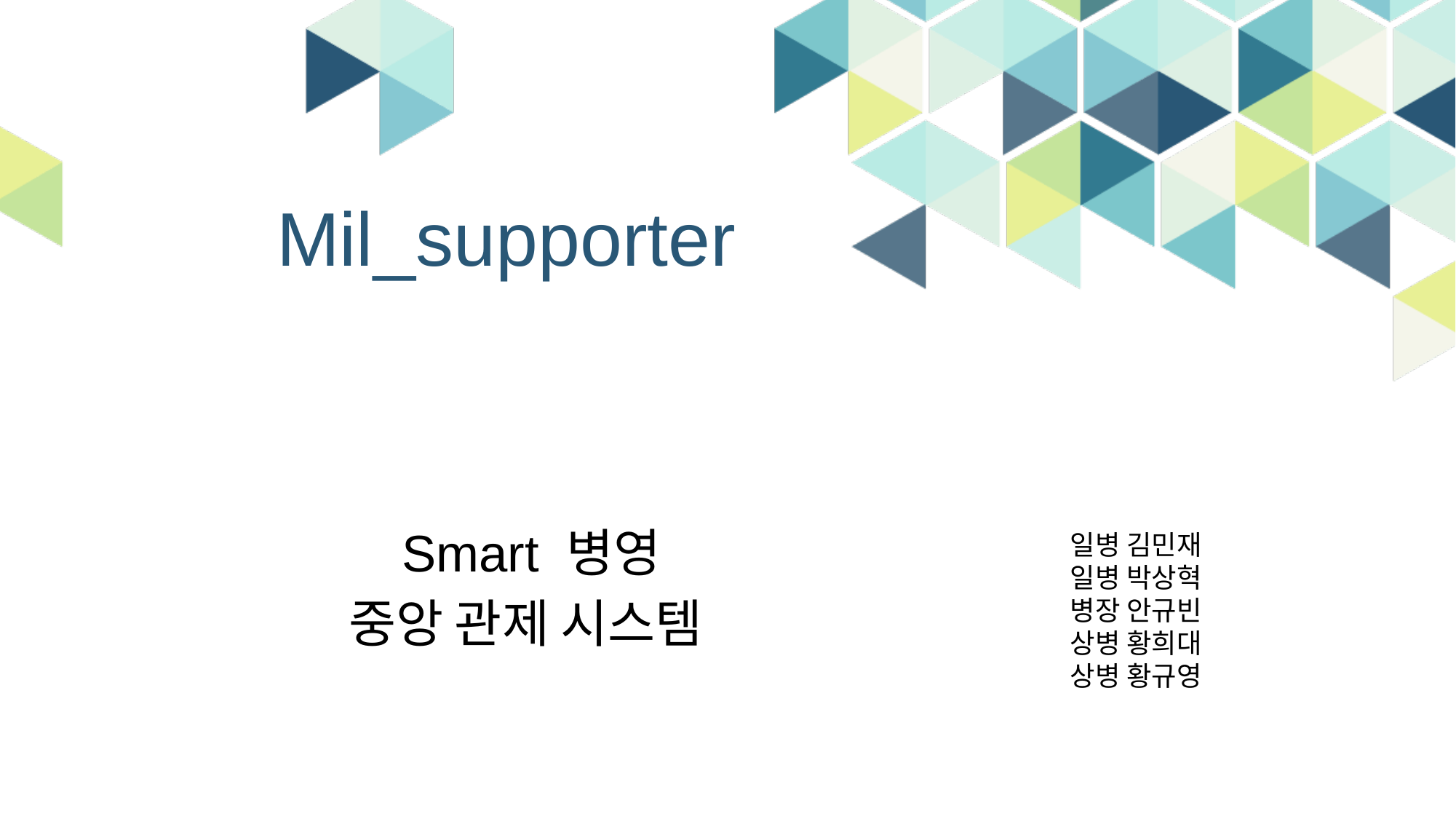

# Mil_supporter
Smart 병영
중앙 관제 시스템
일병 김민재
일병 박상혁
병장 안규빈
상병 황희대
상병 황규영